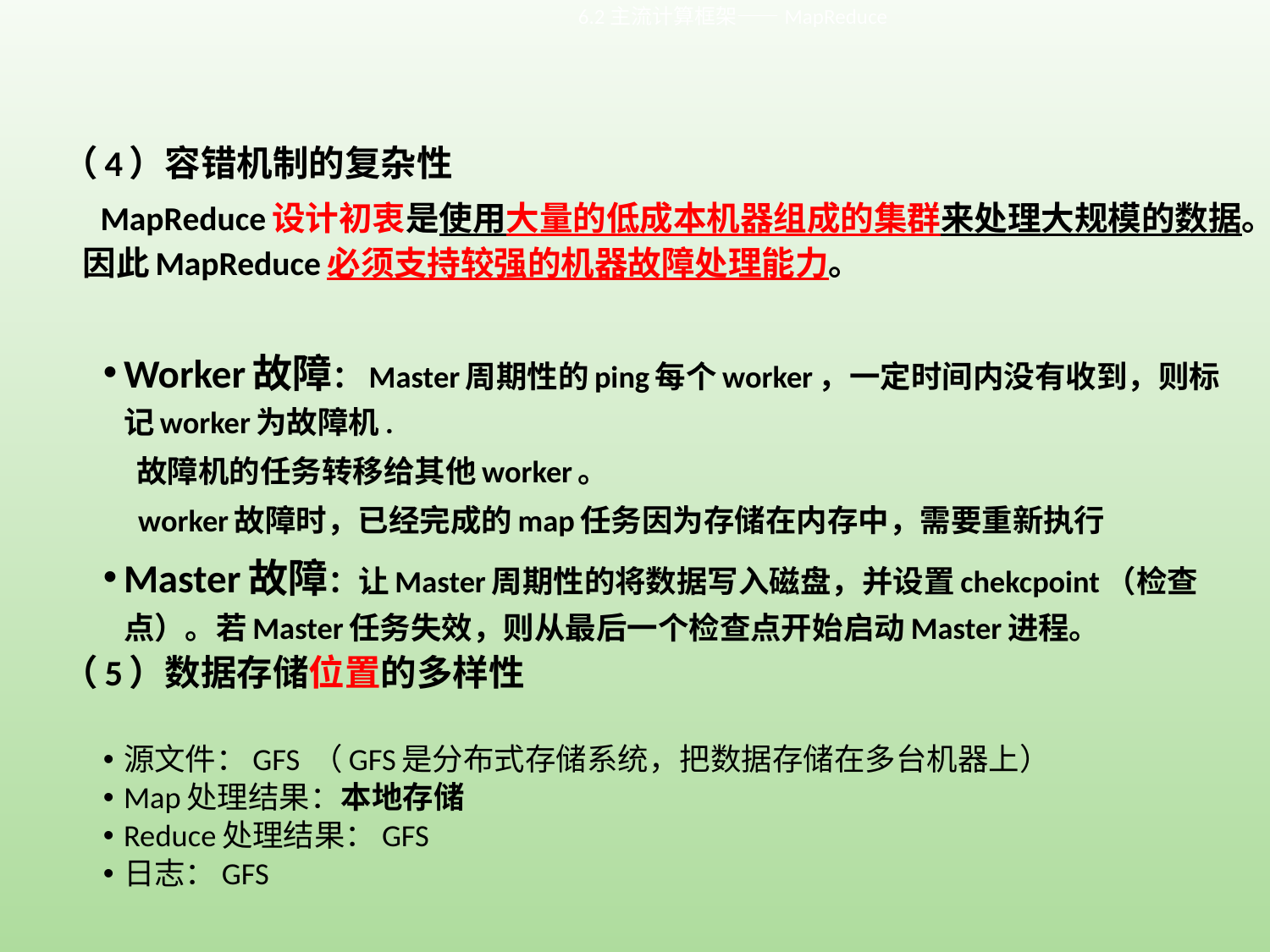

6.2主流计算框架——MapReduce
（4）容错机制的复杂性
     MapReduce设计初衷是使用大量的低成本机器组成的集群来处理大规模的数据。因此MapReduce必须支持较强的机器故障处理能力。

Worker故障：Master周期性的ping每个worker，一定时间内没有收到，则标记worker为故障机.
    故障机的任务转移给其他worker。
     worker故障时，已经完成的map任务因为存储在内存中，需要重新执行
Master故障：让Master周期性的将数据写入磁盘，并设置chekcpoint（检查点）。若Master任务失效，则从最后一个检查点开始启动Master进程。
（5）数据存储位置的多样性

源文件：GFS （GFS是分布式存储系统，把数据存储在多台机器上）
Map处理结果：本地存储
Reduce处理结果：GFS
日志：GFS